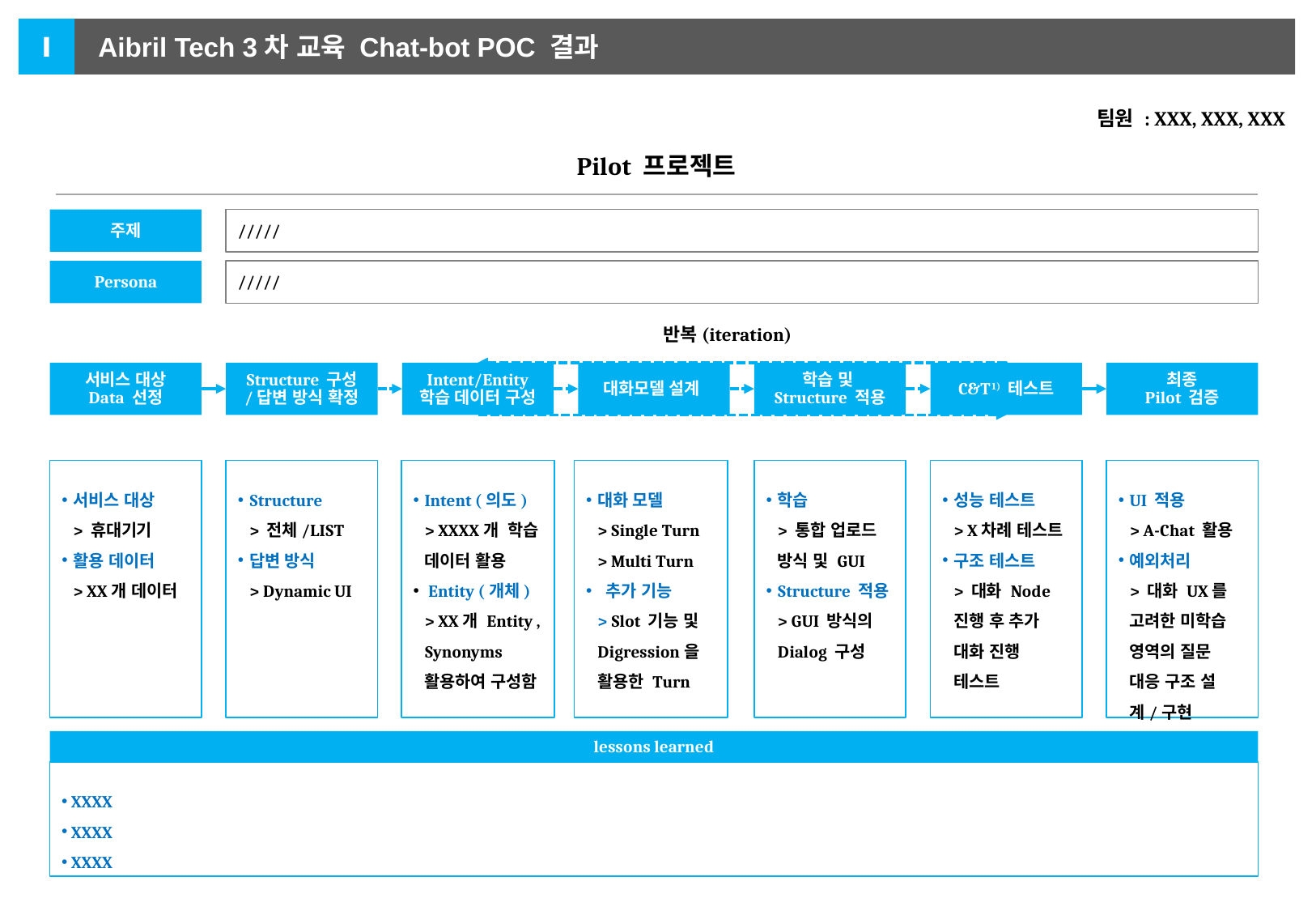

Ⅰ
Aibril Tech 3차 교육 Chat-bot POC 결과
팀원 : XXX, XXX, XXX
Pilot 프로젝트
주제
/////
Persona
/////
반복(iteration)
서비스 대상
Data 선정
Structure 구성 /답변 방식 확정
Intent/Entity
학습 데이터 구성
대화모델 설계
학습 및
Structure 적용
C&T1) 테스트
최종
Pilot 검증
서비스 대상
> 휴대기기
활용 데이터
> XX개 데이터

Structure
> 전체/LIST
답변 방식
> Dynamic UI

Intent (의도)
> XXXX개  학습 데이터 활용
 Entity (개체)
> XX개 Entity , Synonyms 활용하여 구성함
대화 모델
> Single Turn
> Multi Turn
 추가 기능
> Slot 기능 및 Digression을 활용한 Turn
학습
> 통합 업로드 방식 및 GUI
Structure 적용
> GUI 방식의 Dialog 구성
성능 테스트
> X차례 테스트
구조 테스트
> 대화 Node 진행 후 추가 대화 진행 테스트
UI 적용
> A-Chat 활용
예외처리
> 대화 UX를 고려한 미학습 영역의 질문 대응 구조 설계/구현
lessons learned
 XXXX
 XXXX
 XXXX